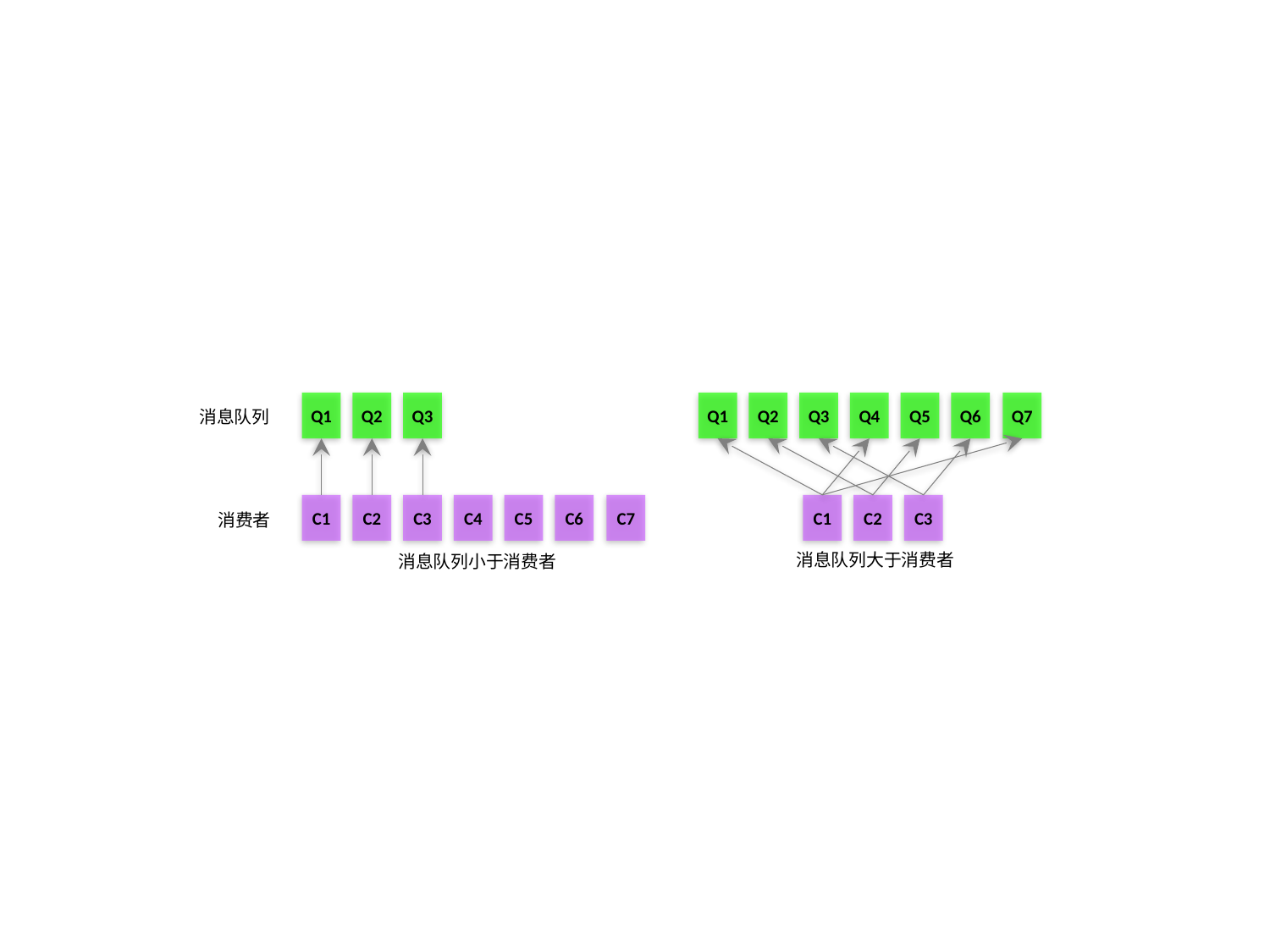

Q1
Q2
Q3
Q1
Q2
Q3
Q4
Q5
Q6
Q7
消息队列
C1
C2
C3
C4
C5
C6
C7
C1
C2
C3
消费者
消息队列大于消费者
消息队列小于消费者